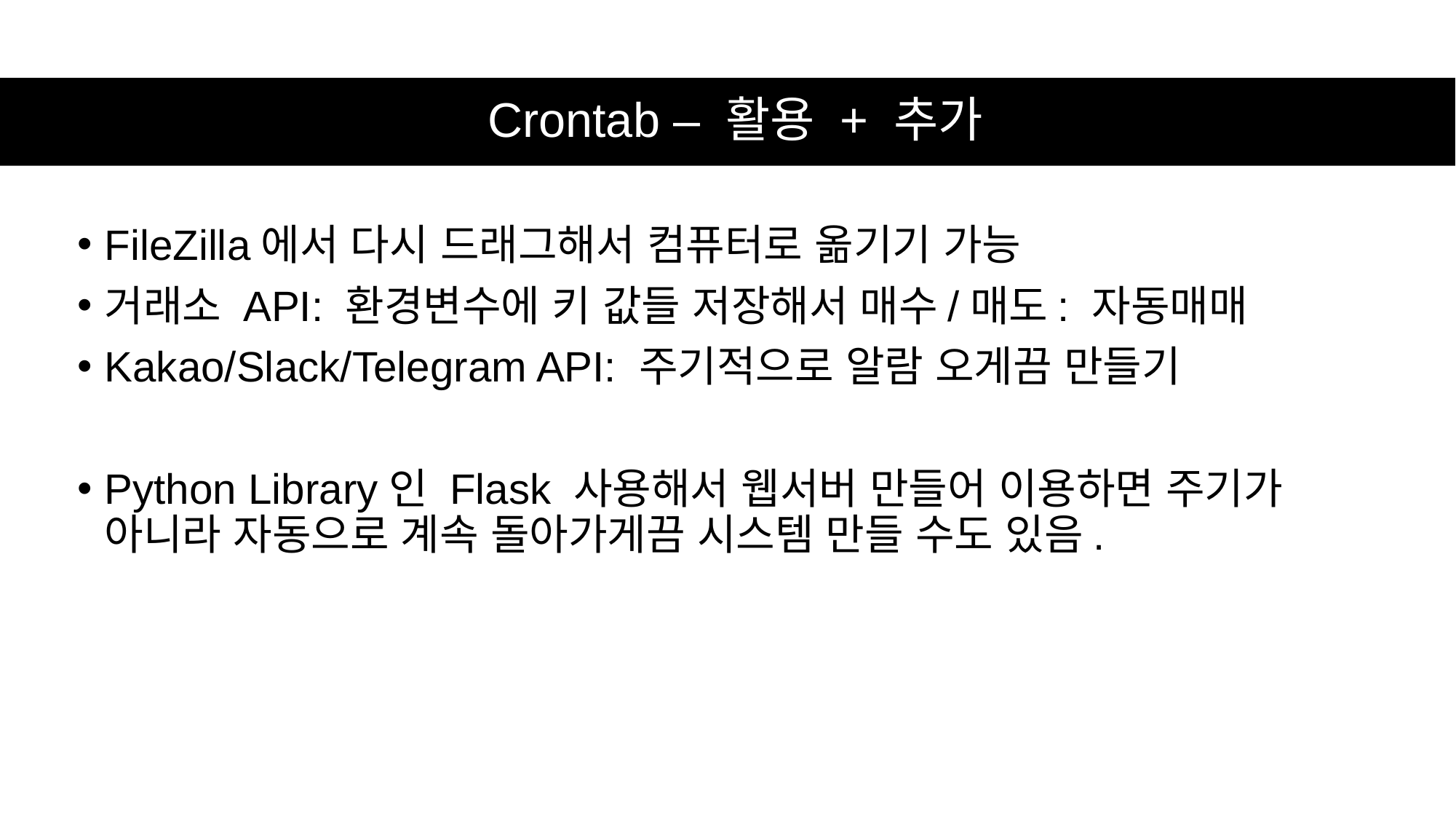

# Crontab – 활용 + 추가

FileZilla에서 다시 드래그해서 컴퓨터로 옮기기 가능
거래소 API: 환경변수에 키 값들 저장해서 매수/매도: 자동매매
Kakao/Slack/Telegram API: 주기적으로 알람 오게끔 만들기

Python Library인 Flask 사용해서 웹서버 만들어 이용하면 주기가 아니라 자동으로 계속 돌아가게끔 시스템 만들 수도 있음.